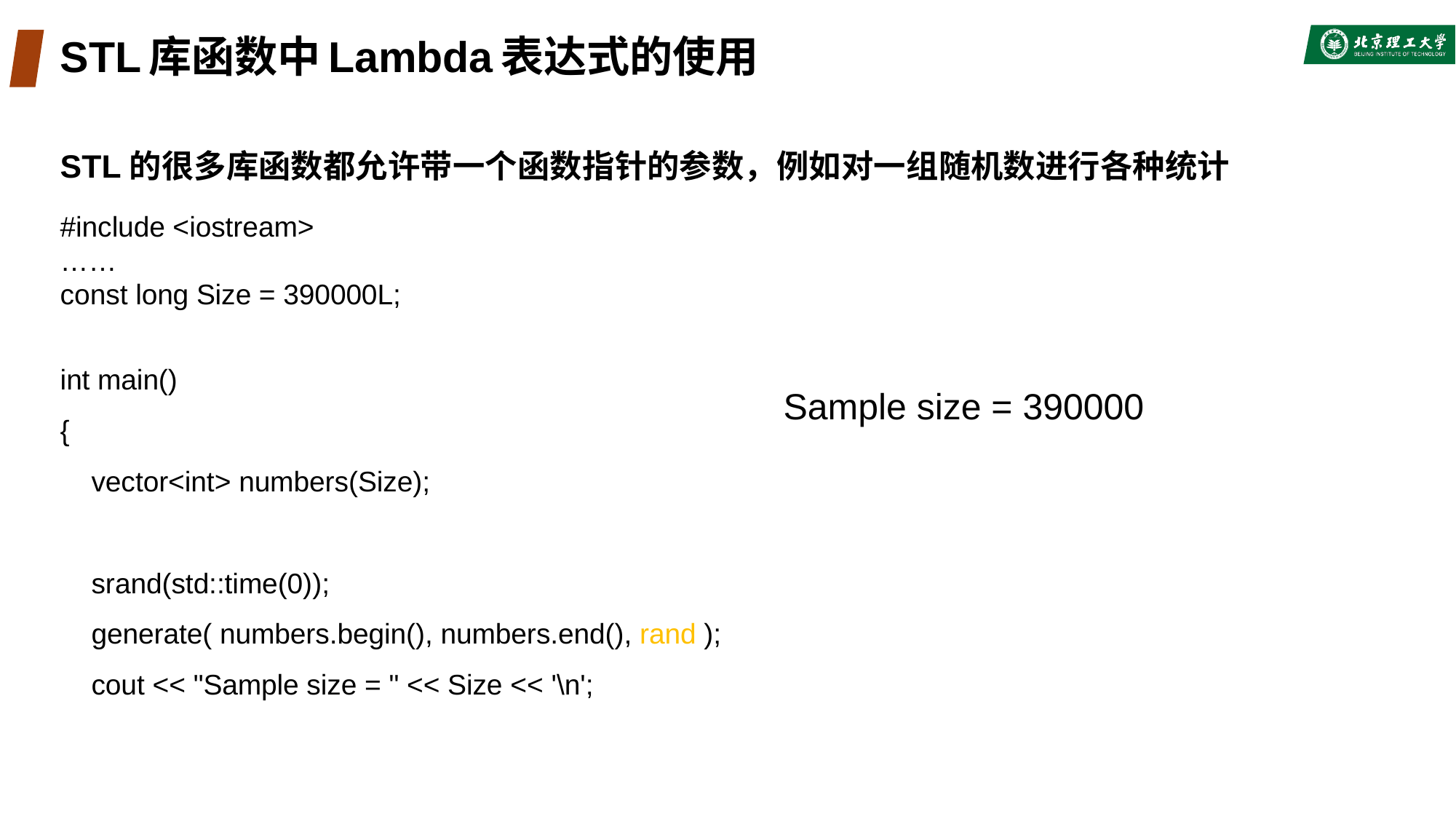

# STL库函数中Lambda表达式的使用
STL的很多库函数都允许带一个函数指针的参数，例如对一组随机数进行各种统计
#include <iostream>
……
const long Size = 390000L;

int main()
{
    vector<int> numbers(Size);

    srand(std::time(0));
    generate( numbers.begin(), numbers.end(), rand );
    cout << "Sample size = " << Size << '\n';

Sample size = 390000